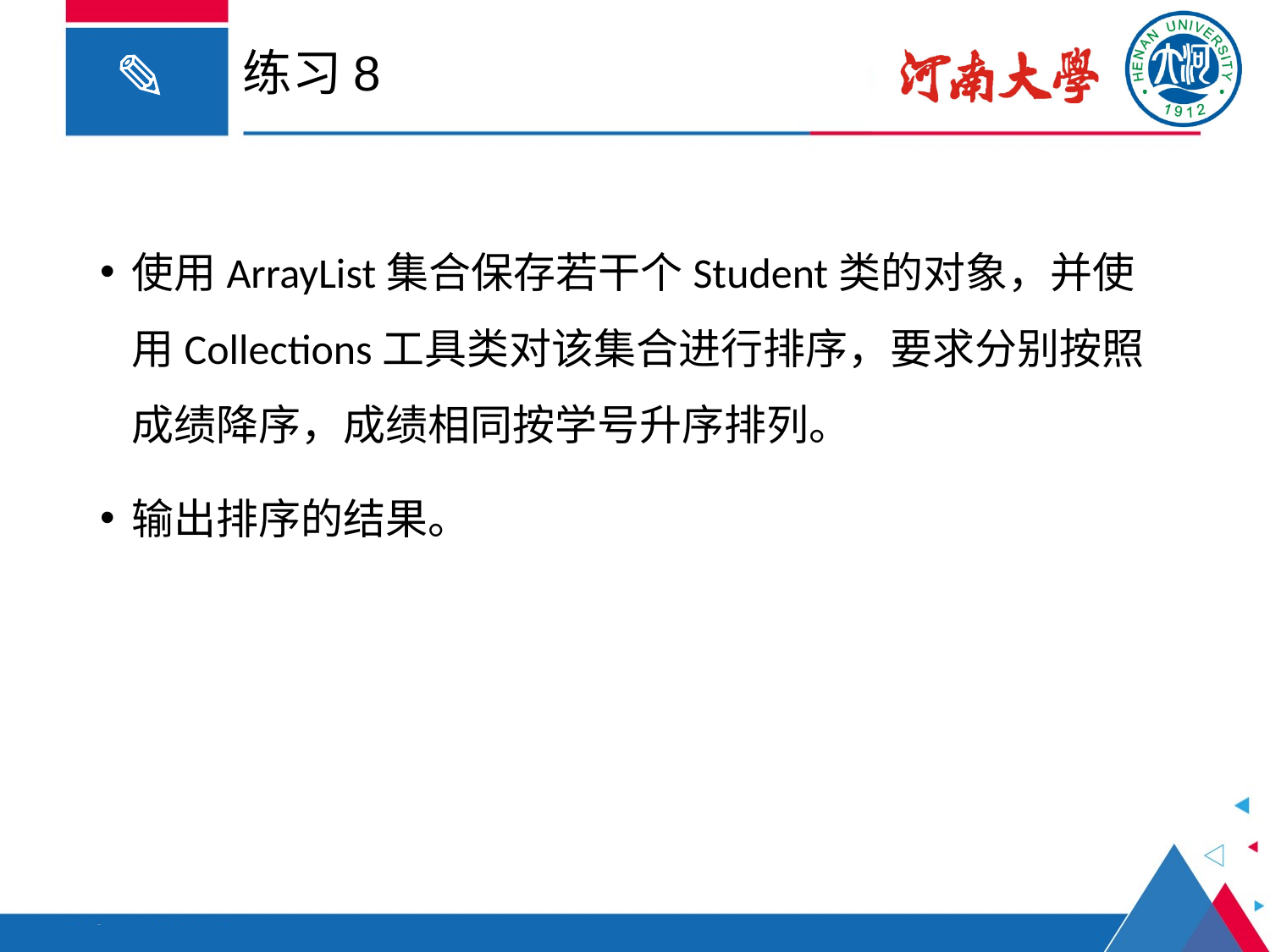

# 练习8
使用ArrayList集合保存若干个Student类的对象，并使用Collections工具类对该集合进行排序，要求分别按照成绩降序，成绩相同按学号升序排列。
输出排序的结果。